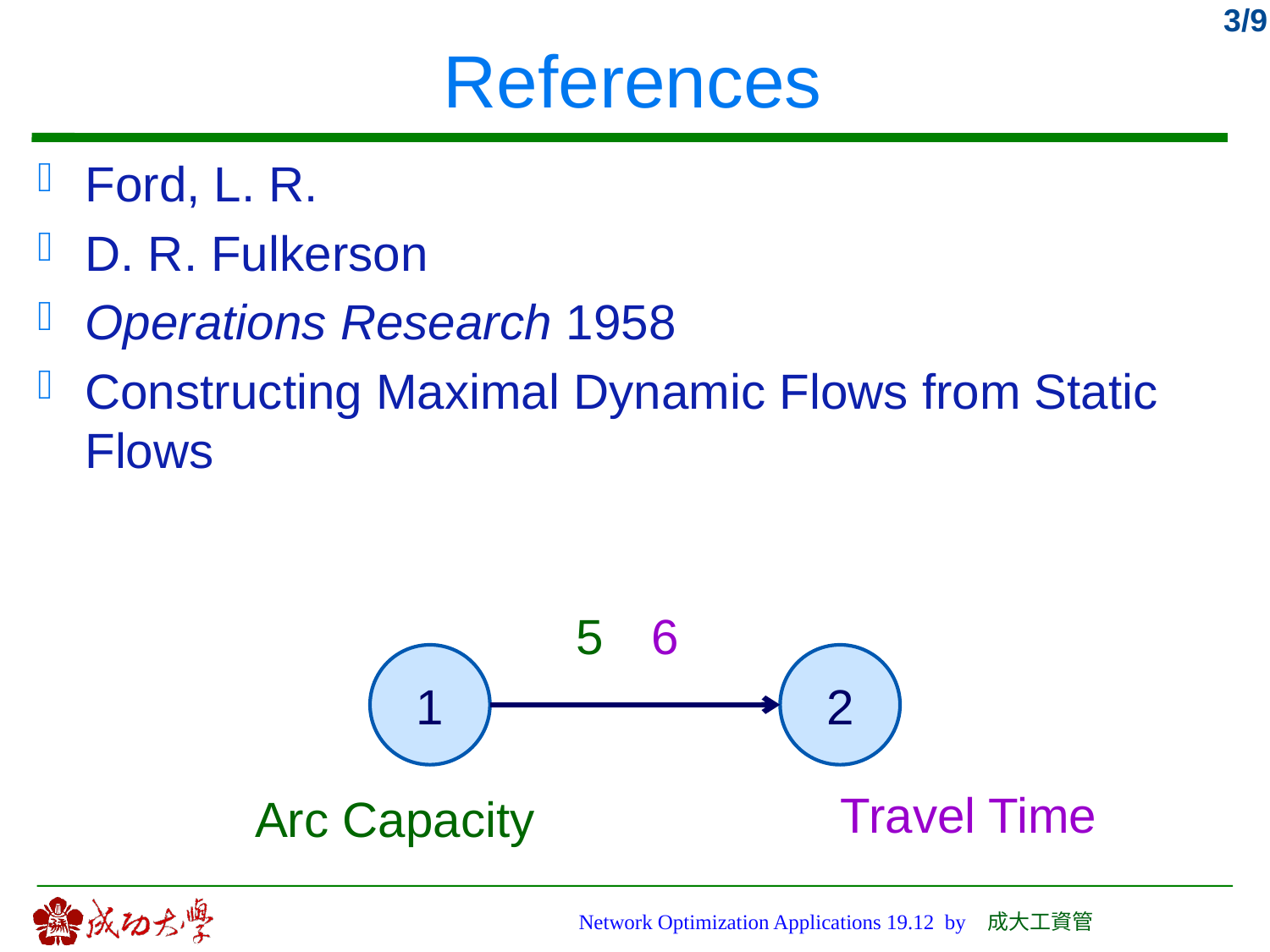

# References
Ford, L. R.
D. R. Fulkerson
Operations Research 1958
Constructing Maximal Dynamic Flows from Static Flows

5
6
1
2
Travel Time
Arc Capacity
Network Optimization Applications 19.12  by   成大工資管